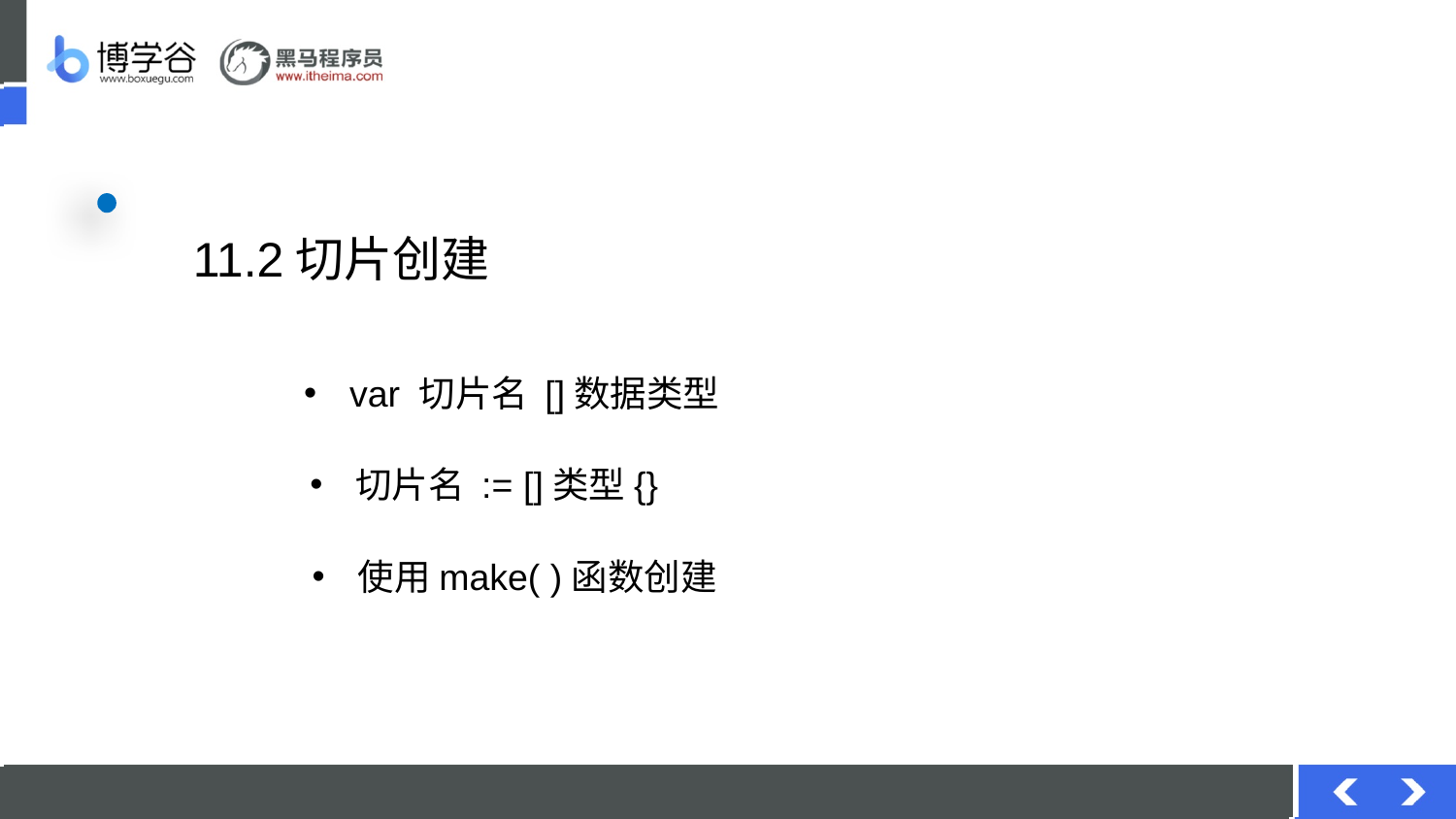

# 11.2切片创建
var 切片名 []数据类型
切片名 := []类型{}
使用make( )函数创建